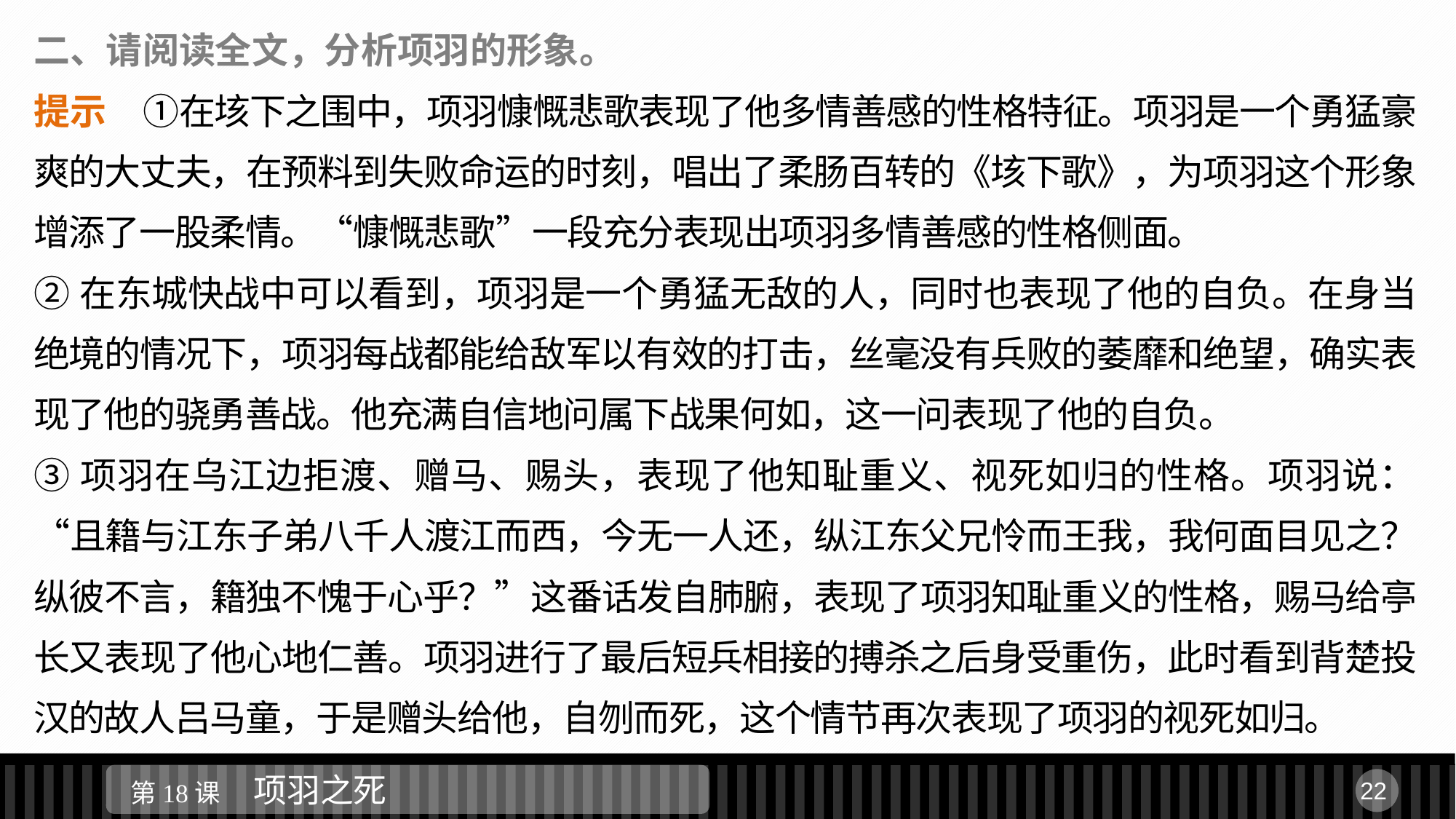

二、请阅读全文，分析项羽的形象。
提示　①在垓下之围中，项羽慷慨悲歌表现了他多情善感的性格特征。项羽是一个勇猛豪爽的大丈夫，在预料到失败命运的时刻，唱出了柔肠百转的《垓下歌》，为项羽这个形象增添了一股柔情。“慷慨悲歌”一段充分表现出项羽多情善感的性格侧面。
②在东城快战中可以看到，项羽是一个勇猛无敌的人，同时也表现了他的自负。在身当绝境的情况下，项羽每战都能给敌军以有效的打击，丝毫没有兵败的萎靡和绝望，确实表现了他的骁勇善战。他充满自信地问属下战果何如，这一问表现了他的自负。
③项羽在乌江边拒渡、赠马、赐头，表现了他知耻重义、视死如归的性格。项羽说：“且籍与江东子弟八千人渡江而西，今无一人还，纵江东父兄怜而王我，我何面目见之？纵彼不言，籍独不愧于心乎？”这番话发自肺腑，表现了项羽知耻重义的性格，赐马给亭长又表现了他心地仁善。项羽进行了最后短兵相接的搏杀之后身受重伤，此时看到背楚投汉的故人吕马童，于是赠头给他，自刎而死，这个情节再次表现了项羽的视死如归。